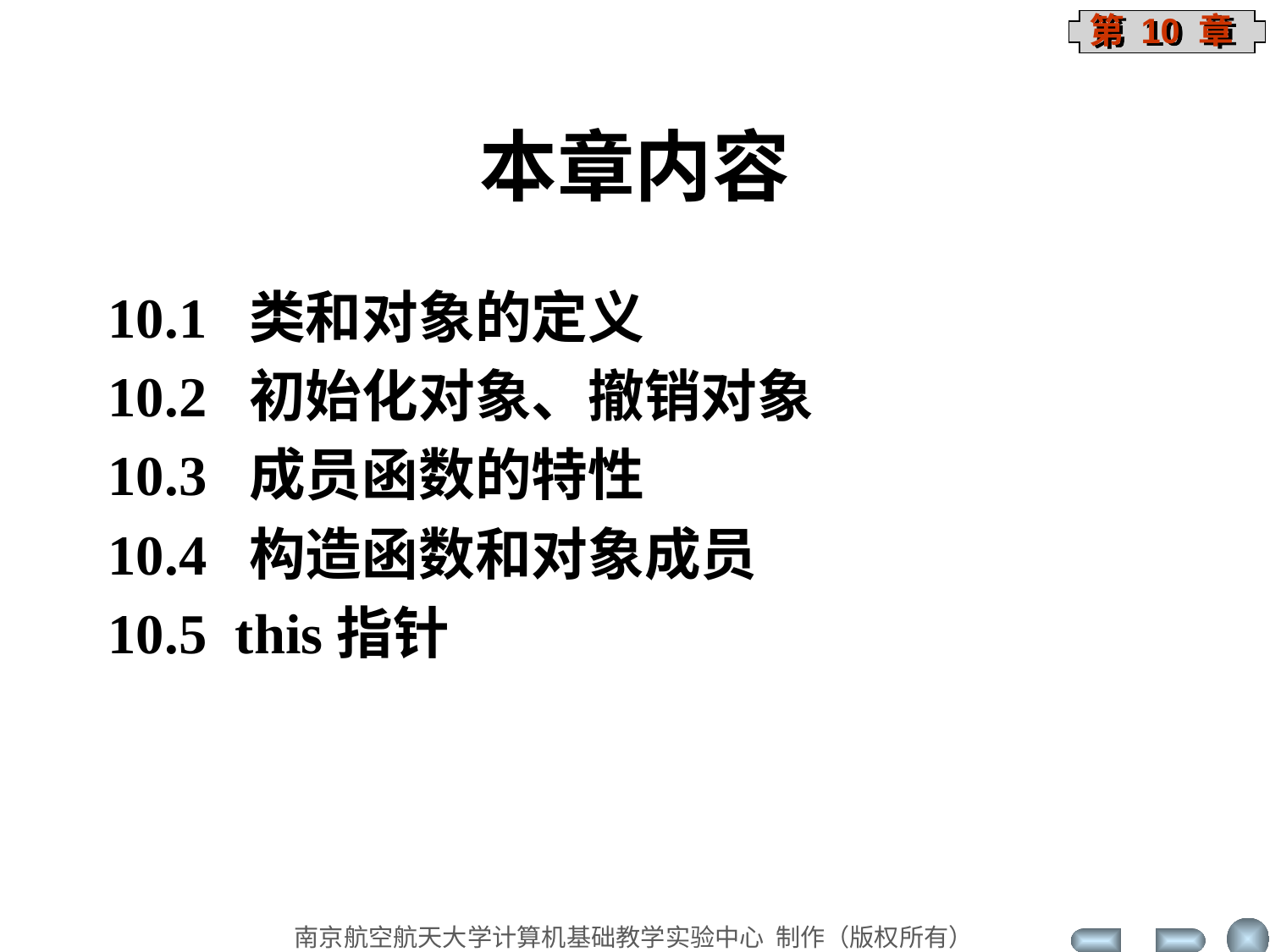

# 本章内容
10.1  类和对象的定义
10.2  初始化对象、撤销对象
10.3  成员函数的特性
10.4  构造函数和对象成员
10.5  this指针